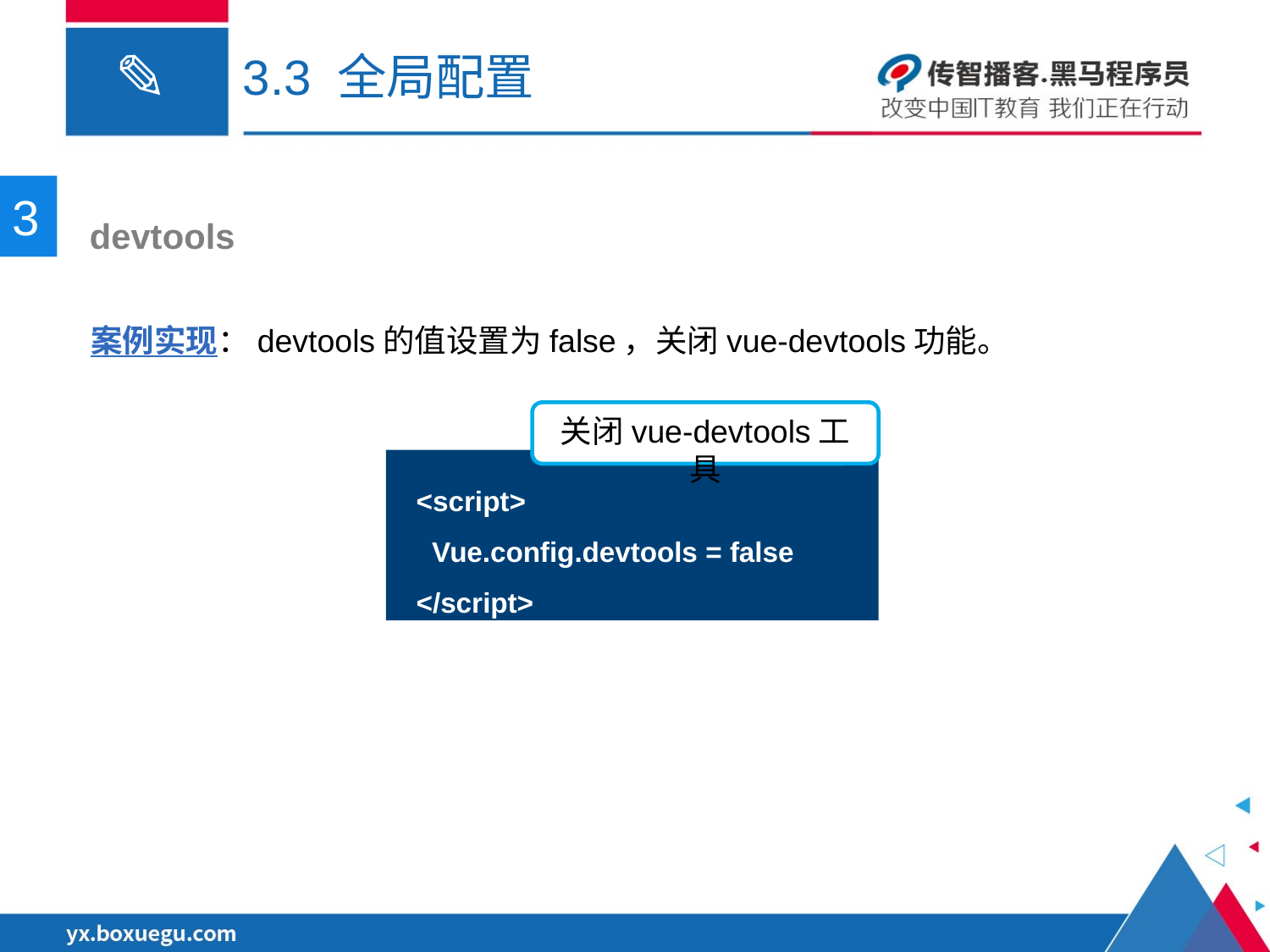

# 3.3 全局配置

3
  devtools
案例实现：devtools的值设置为false，关闭vue-devtools功能。
关闭vue-devtools工具

<script>
  Vue.config.devtools = false
</script>